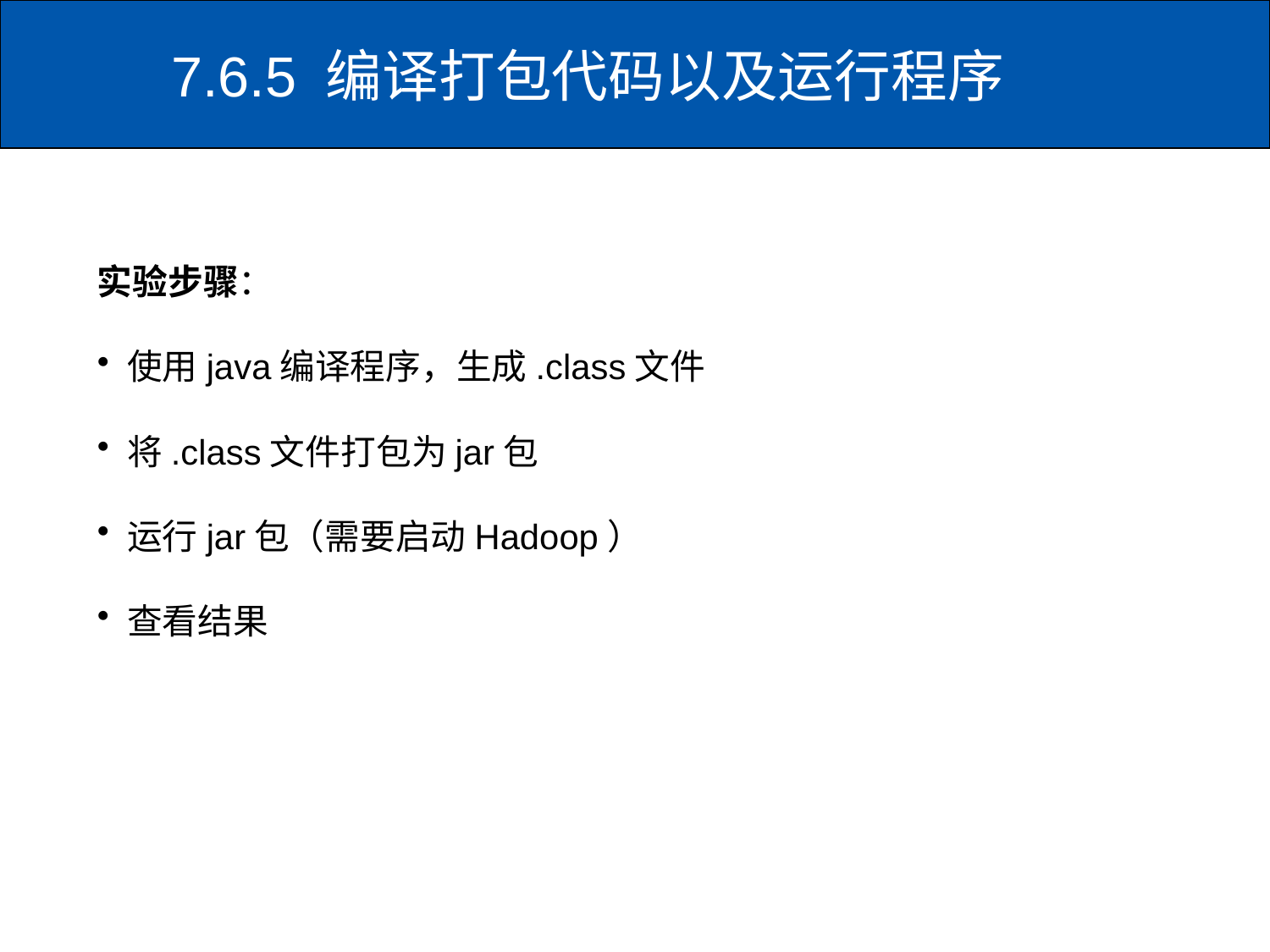

7.6.5 编译打包代码以及运行程序
实验步骤：
使用java编译程序，生成.class文件
将.class文件打包为jar包
运行jar包（需要启动Hadoop）
查看结果